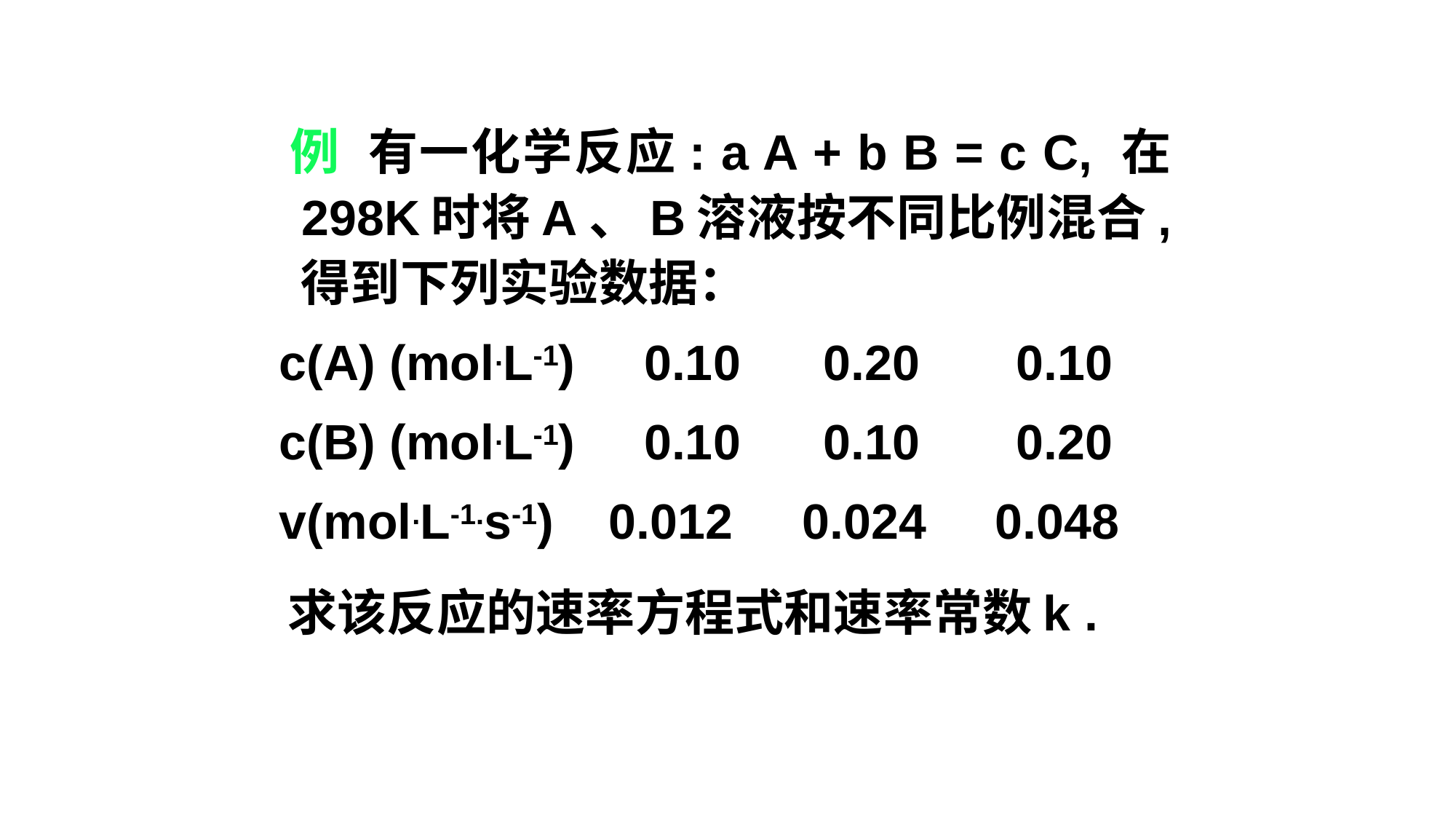

例  有一化学反应: a A + b B = c C, 在	298K时将A、B溶液按不同比例混合, 得到下列实验数据：
 c(A) (mol.L-1)     0.10      0.20       0.10
 c(B) (mol.L-1)     0.10      0.10       0.20
 v(mol.L-1.s-1)    0.012     0.024     0.048
 求该反应的速率方程式和速率常数k .